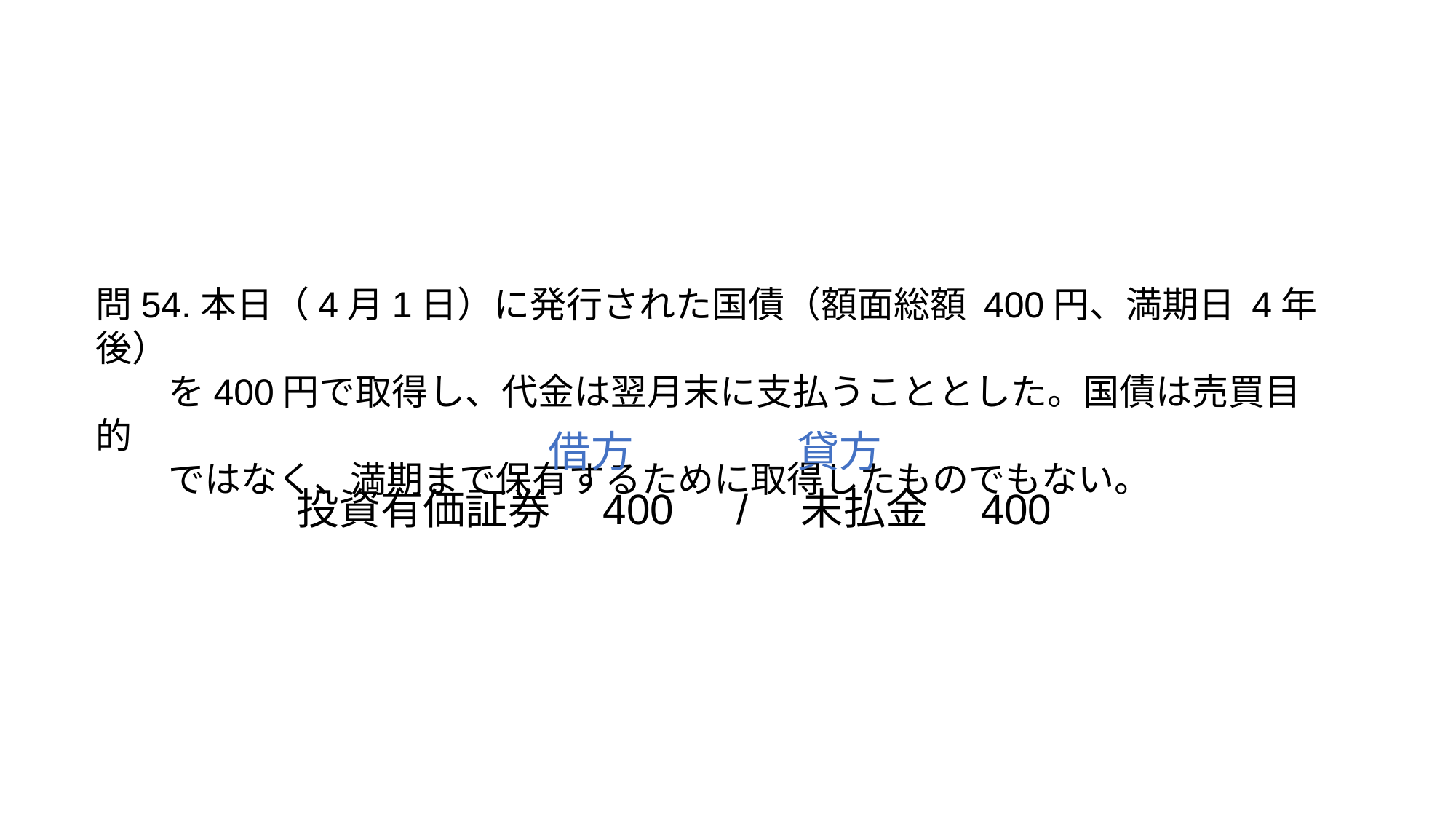

問54.本日（4月1日）に発行された国債（額面総額 400円、満期日 4年後）
　　を400円で取得し、代金は翌月末に支払うこととした。国債は売買目的
　　ではなく、満期まで保有するために取得したものでもない。
借方
貸方
投資有価証券　400　/　未払金　400